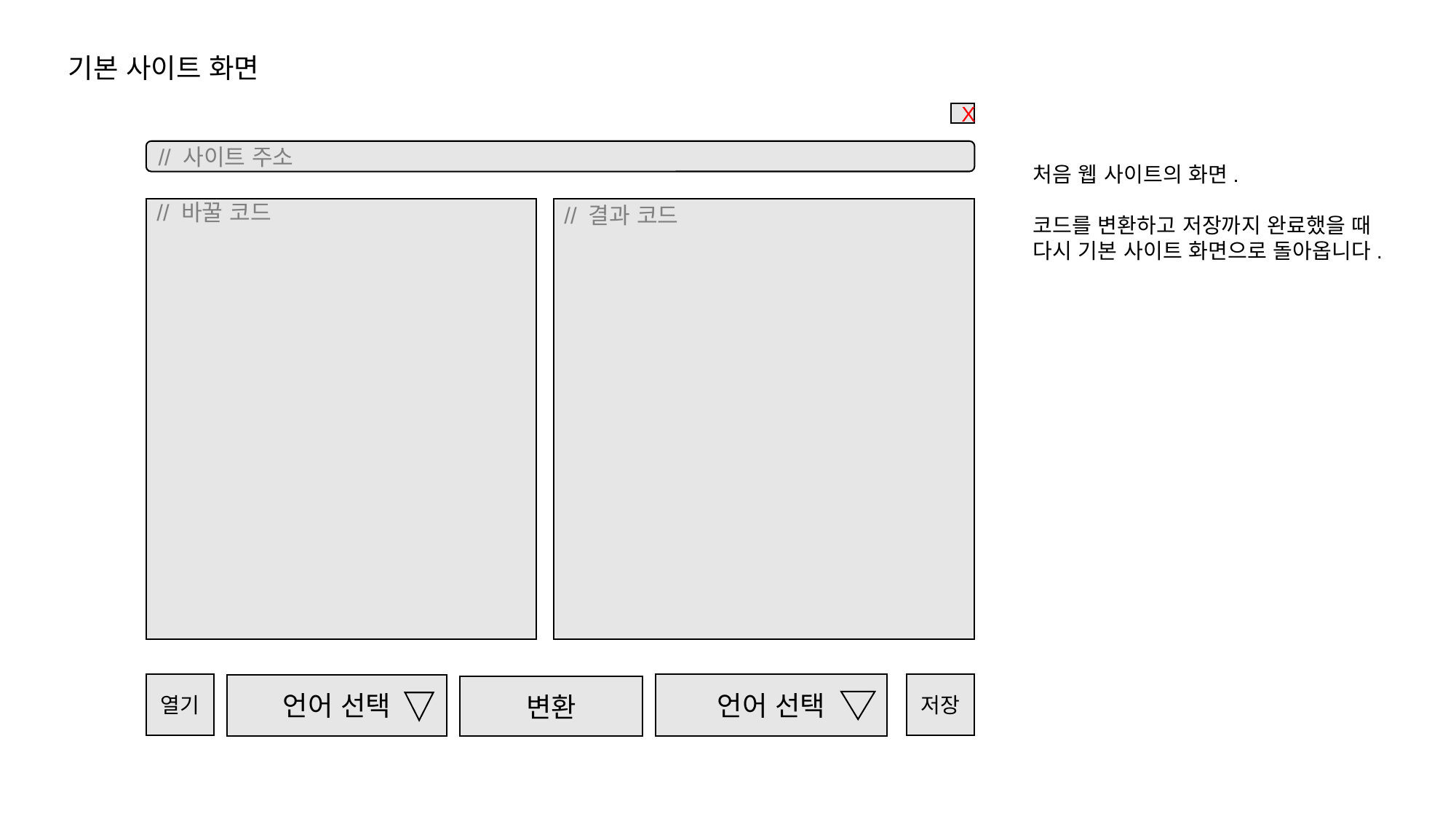

기본 사이트 화면
X
// 사이트 주소
처음 웹 사이트의 화면.

코드를 변환하고 저장까지 완료했을 때
다시 기본 사이트 화면으로 돌아옵니다.
// 바꿀 코드

// 결과 코드

열기
저장
언어 선택
언어 선택
변환